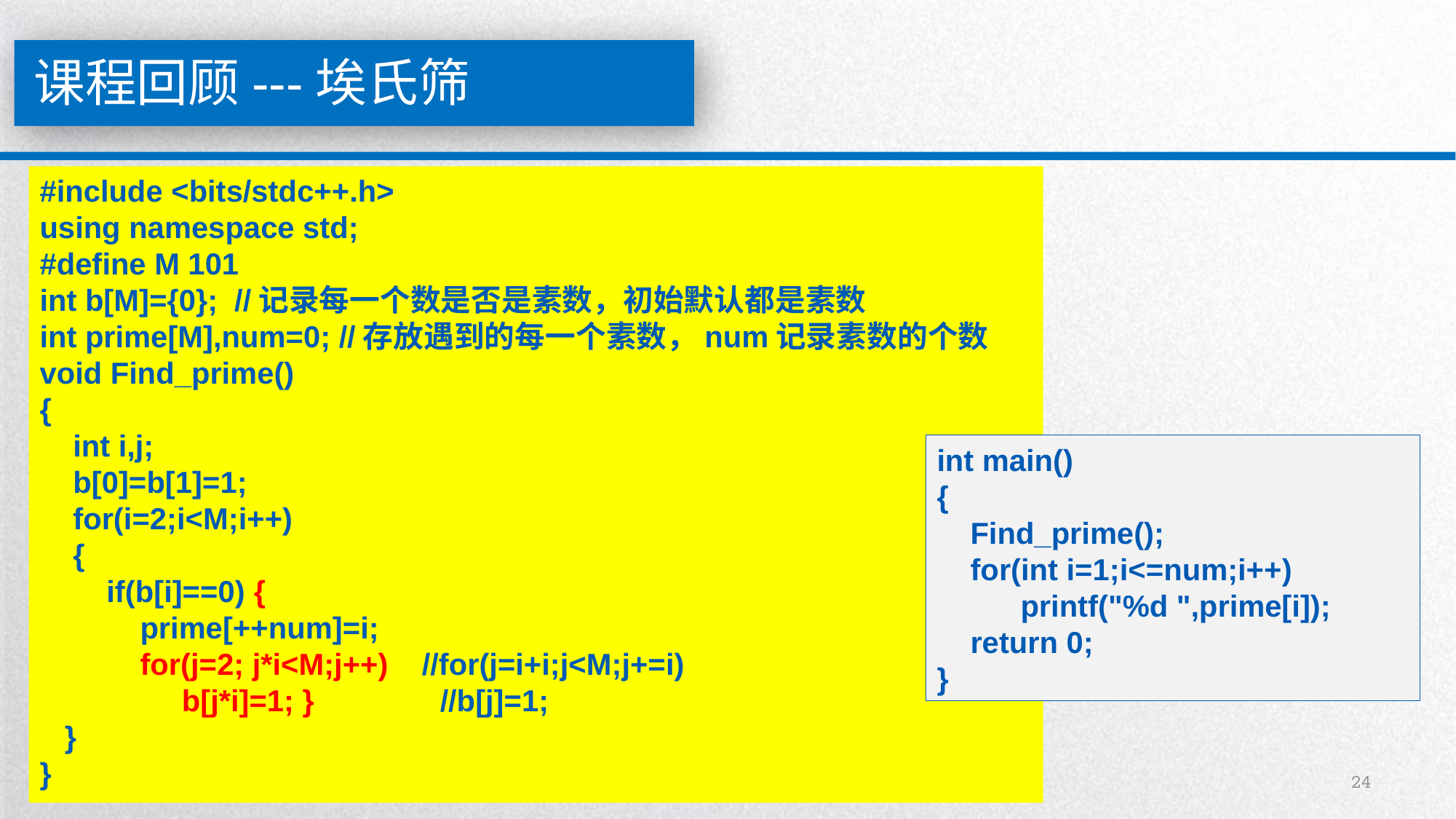

课程回顾---埃氏筛
#include <bits/stdc++.h>
using namespace std;
#define M 101
int b[M]={0};  //记录每一个数是否是素数，初始默认都是素数
int prime[M],num=0; //存放遇到的每一个素数，num记录素数的个数
void Find_prime()
{
    int i,j;
    b[0]=b[1]=1;
    for(i=2;i<M;i++)
    {
        if(b[i]==0) {
            prime[++num]=i;
            for(j=2; j*i<M;j++)    //for(j=i+i;j<M;j+=i)
                 b[j*i]=1; }               //b[j]=1;
   }
}
int main()
{
    Find_prime();
    for(int i=1;i<=num;i++)
          printf("%d ",prime[i]);
    return 0;
}
24